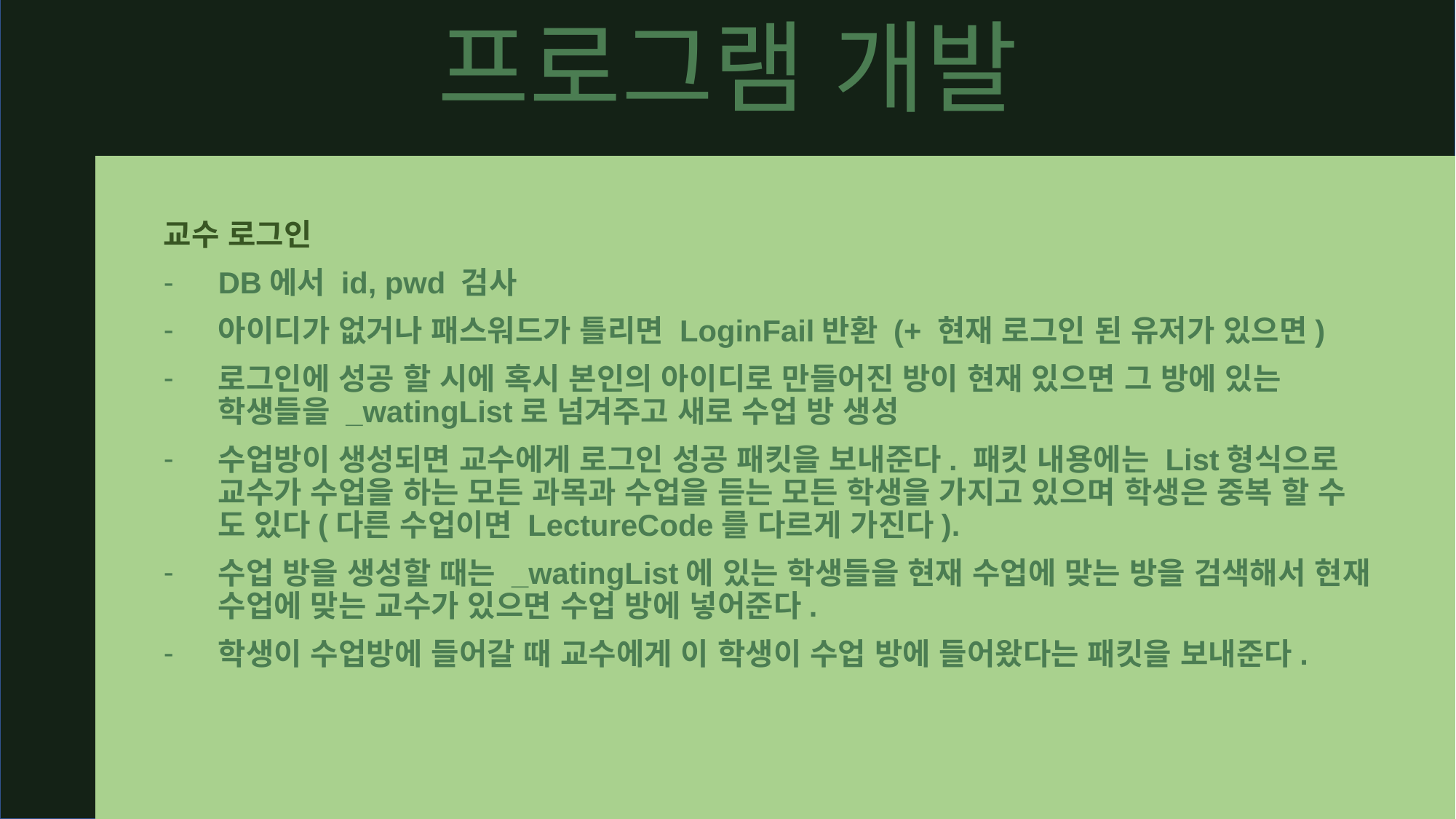

프로그램 개발

교수 로그인
DB에서 id, pwd 검사
아이디가 없거나 패스워드가 틀리면 LoginFail반환 (+ 현재 로그인 된 유저가 있으면)
로그인에 성공 할 시에 혹시 본인의 아이디로 만들어진 방이 현재 있으면 그 방에 있는 학생들을 _watingList로 넘겨주고 새로 수업 방 생성
수업방이 생성되면 교수에게 로그인 성공 패킷을 보내준다. 패킷 내용에는 List형식으로 교수가 수업을 하는 모든 과목과 수업을 듣는 모든 학생을 가지고 있으며 학생은 중복 할 수 도 있다(다른 수업이면 LectureCode를 다르게 가진다).
수업 방을 생성할 때는 _watingList에 있는 학생들을 현재 수업에 맞는 방을 검색해서 현재 수업에 맞는 교수가 있으면 수업 방에 넣어준다.
학생이 수업방에 들어갈 때 교수에게 이 학생이 수업 방에 들어왔다는 패킷을 보내준다.